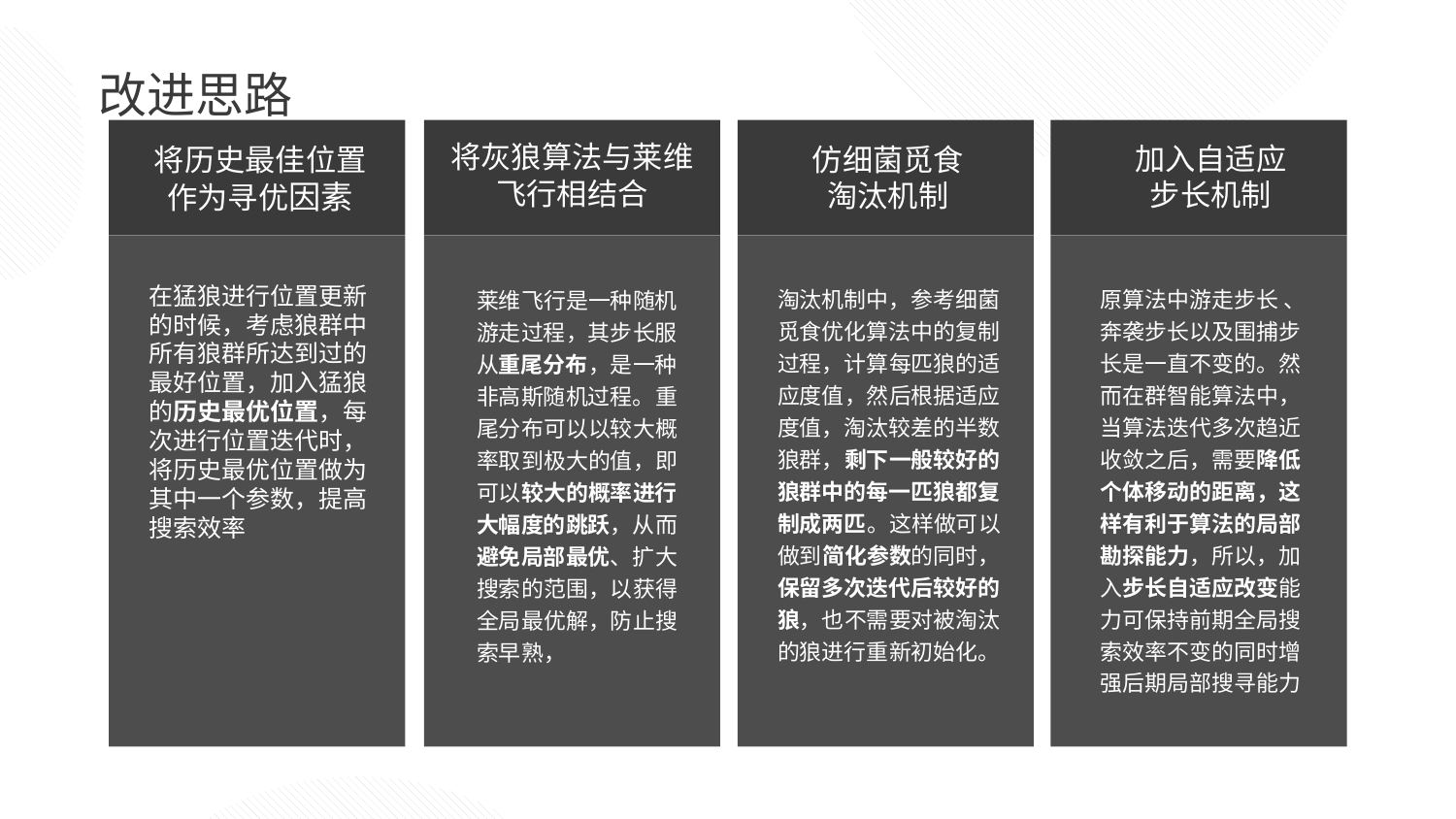

改进思路

将历史最佳位置作为寻优因素
在猛狼进行位置更新的时候，考虑狼群中所有狼群所达到过的最好位置，加入猛狼的历史最优位置，每次进行位置迭代时，将历史最优位置做为其中一个参数，提高搜索效率

将灰狼算法与莱维飞行相结合
莱维飞行是一种随机游走过程，其步长服从重尾分布，是一种非高斯随机过程。重尾分布可以以较大概率取到极大的值，即可以较大的概率进行大幅度的跳跃，从而避免局部最优、扩大搜索的范围，以获得全局最优解，防止搜索早熟，

仿细菌觅食淘汰机制
淘汰机制中，参考细菌觅食优化算法中的复制过程，计算每匹狼的适应度值，然后根据适应度值，淘汰较差的半数狼群，剩下一般较好的狼群中的每一匹狼都复制成两匹。这样做可以做到简化参数的同时，保留多次迭代后较好的狼，也不需要对被淘汰的狼进行重新初始化。

加入自适应步长机制
原算法中游走步长 、奔袭步长以及围捕步长是一直不变的。然而在群智能算法中，当算法迭代多次趋近收敛之后，需要降低个体移动的距离，这样有利于算法的局部勘探能力，所以，加入步长自适应改变能力可保持前期全局搜索效率不变的同时增强后期局部搜寻能力